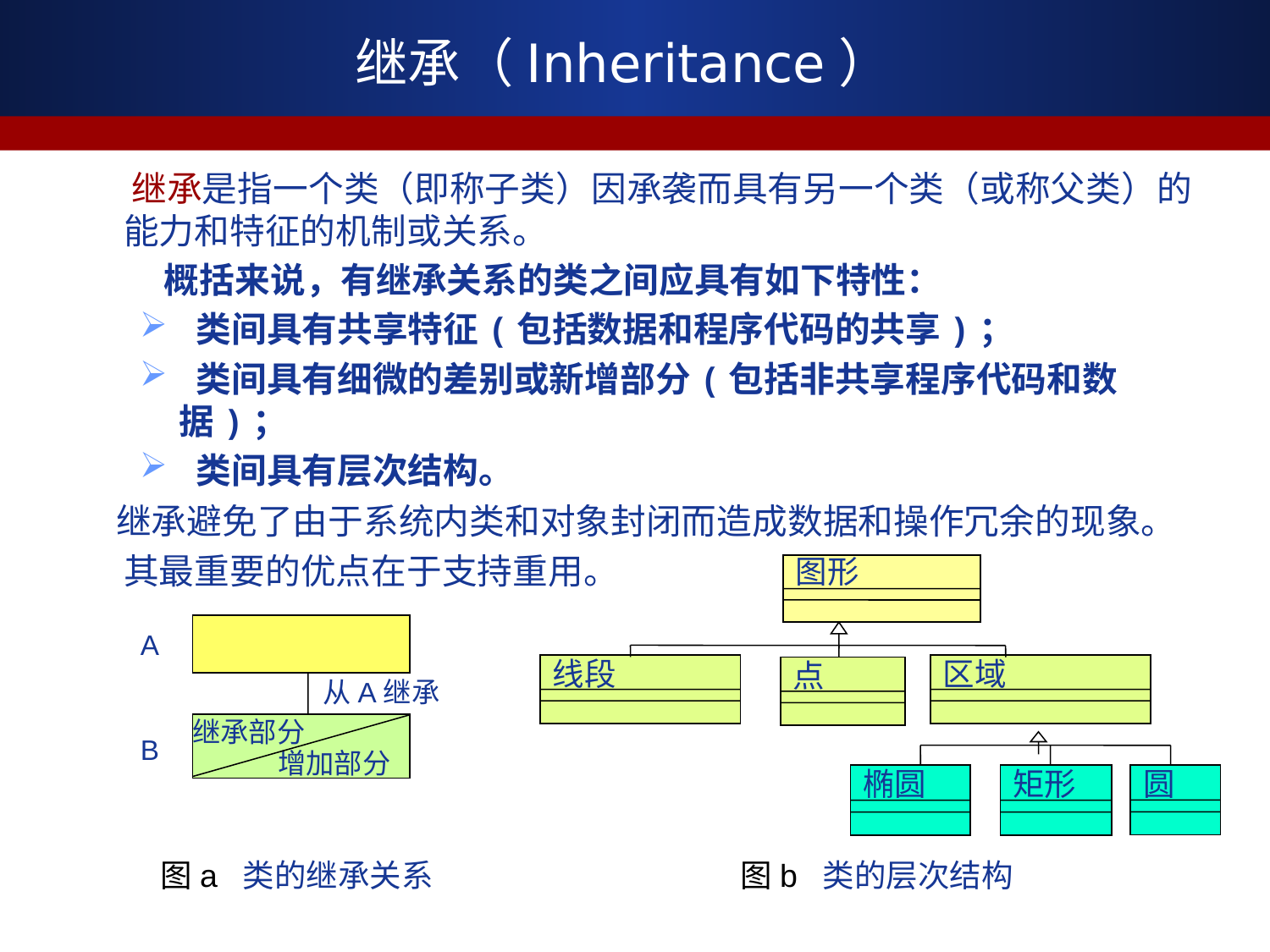

# 继承（Inheritance）
      继承是指一个类（即称子类）因承袭而具有另一个类（或称父类）的能力和特征的机制或关系。
  概括来说，有继承关系的类之间应具有如下特性：
 类间具有共享特征(包括数据和程序代码的共享)；
 类间具有细微的差别或新增部分(包括非共享程序代码和数据)；
 类间具有层次结构。
    继承避免了由于系统内类和对象封闭而造成数据和操作冗余的现象。其最重要的优点在于支持重用。
图形

线段

区域

点

椭圆

矩形

圆

A

从A继承
继承部分
       　 增加部分

B
图a  类的继承关系
图b  类的层次结构